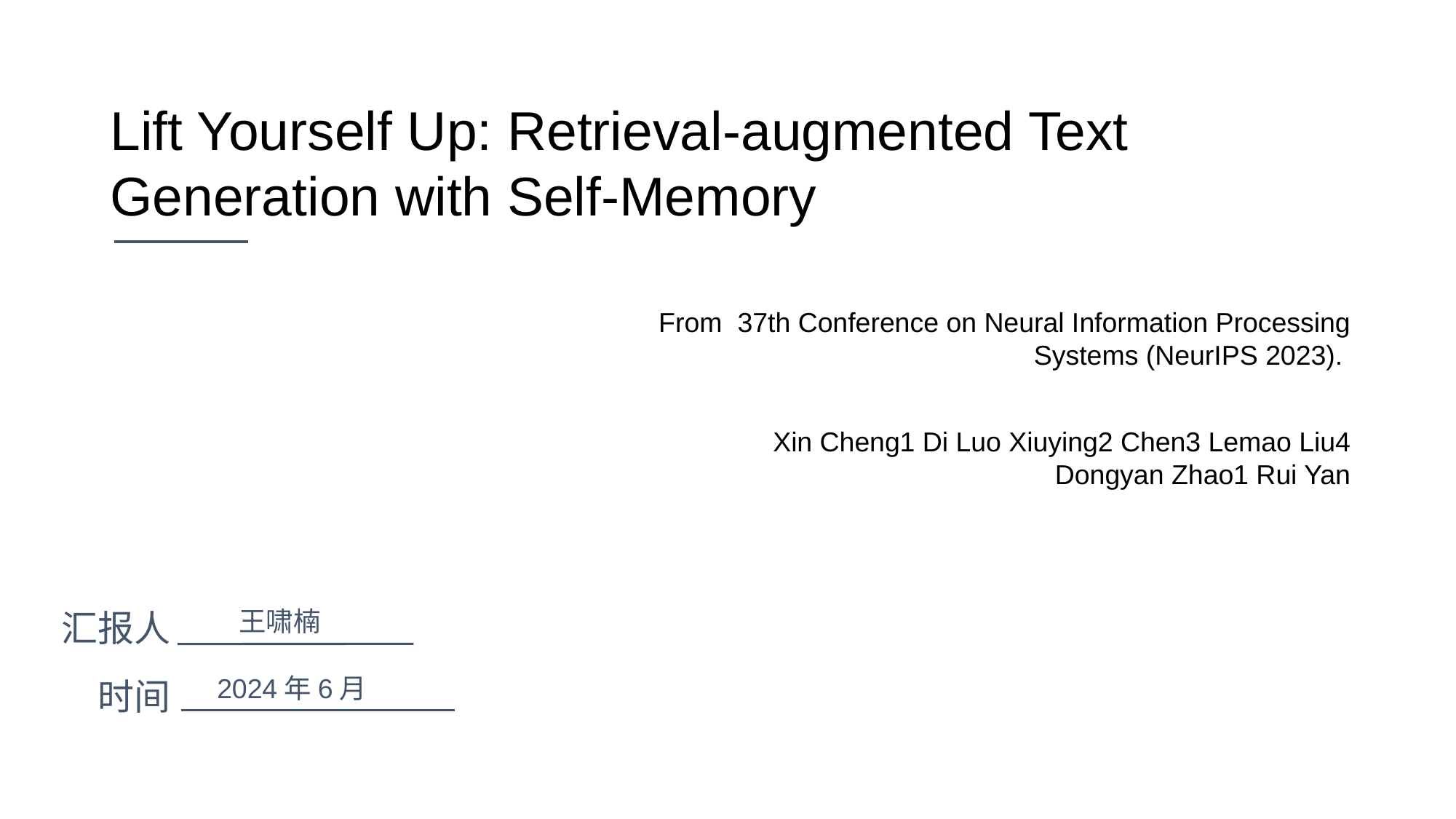

Lift Yourself Up: Retrieval-augmented Text
Generation with Self-Memory
From  37th Conference on Neural Information Processing Systems (NeurIPS 2023).
Xin Cheng1 Di Luo Xiuying2 Chen3 Lemao Liu4
 Dongyan Zhao1 Rui Yan
     王啸楠
汇报人
2024年6月
时间